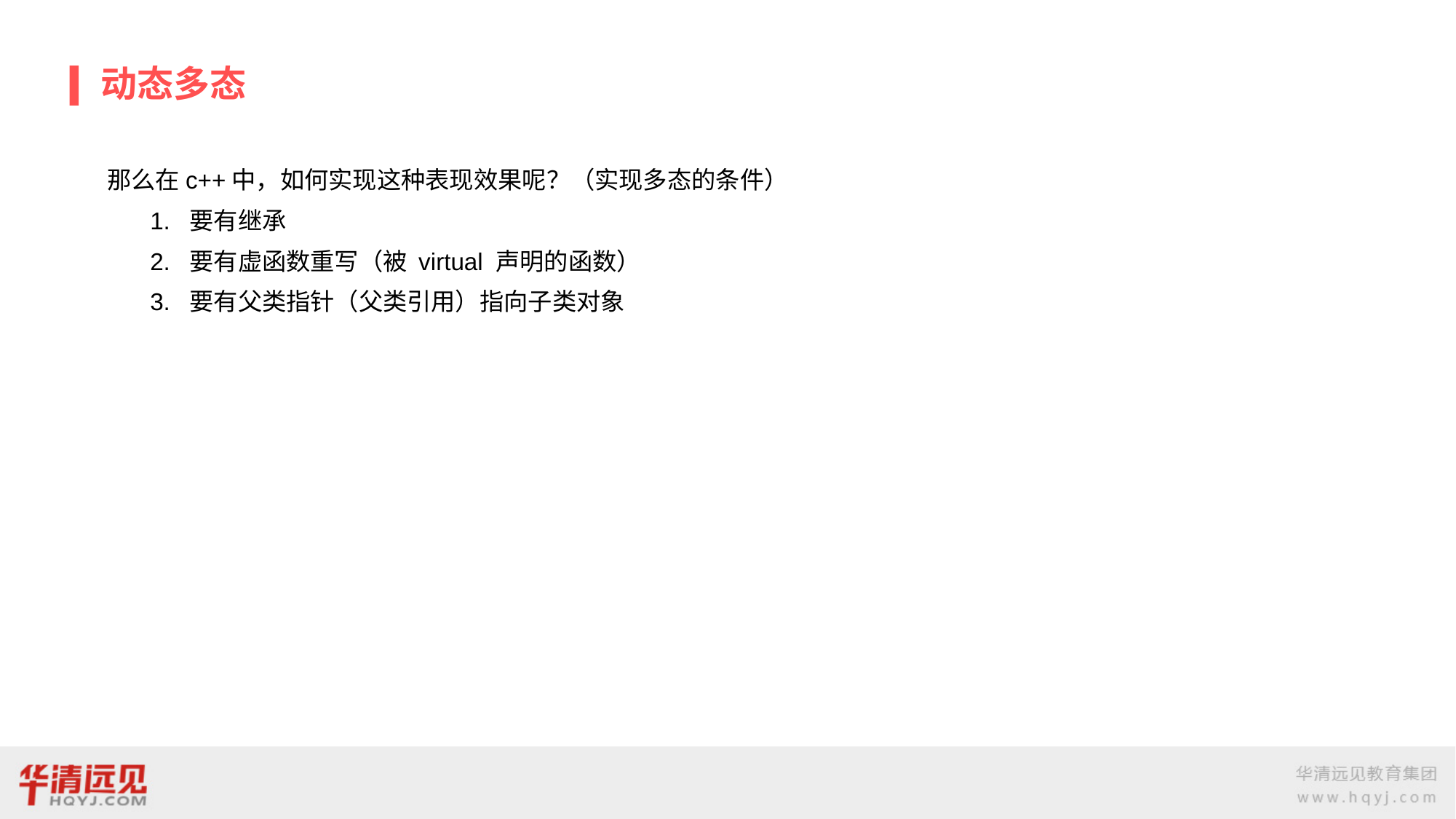

# 动态多态
 那么在c++中，如何实现这种表现效果呢？（实现多态的条件）
　　1.  要有继承
　　2.  要有虚函数重写（被 virtual 声明的函数）
　　3.  要有父类指针（父类引用）指向子类对象